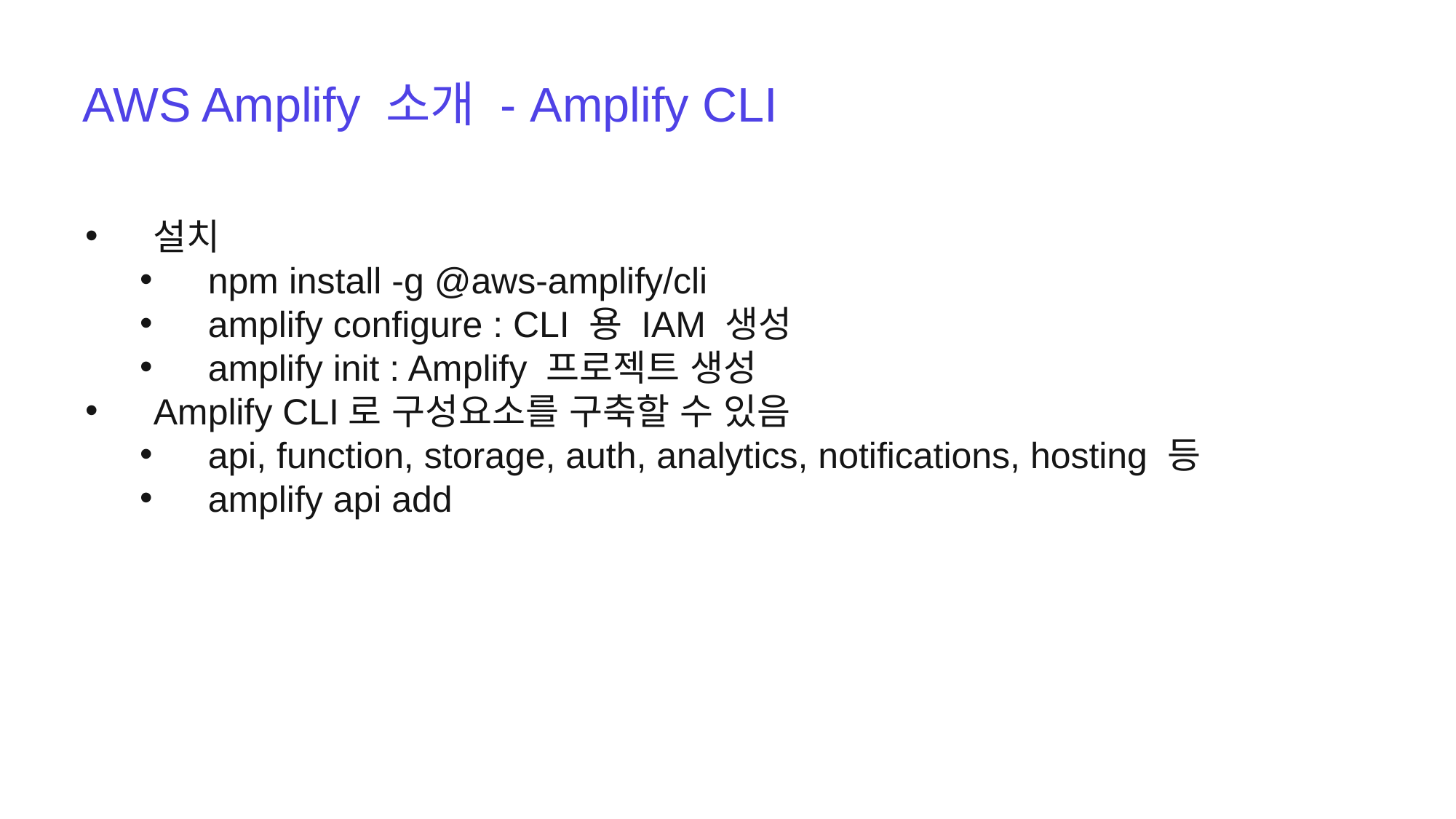

AWS Amplify 소개 - Amplify CLI
설치
npm install -g @aws-amplify/cli
amplify configure : CLI 용 IAM 생성
amplify init : Amplify 프로젝트 생성
Amplify CLI로 구성요소를 구축할 수 있음
api, function, storage, auth, analytics, notifications, hosting 등
amplify api add